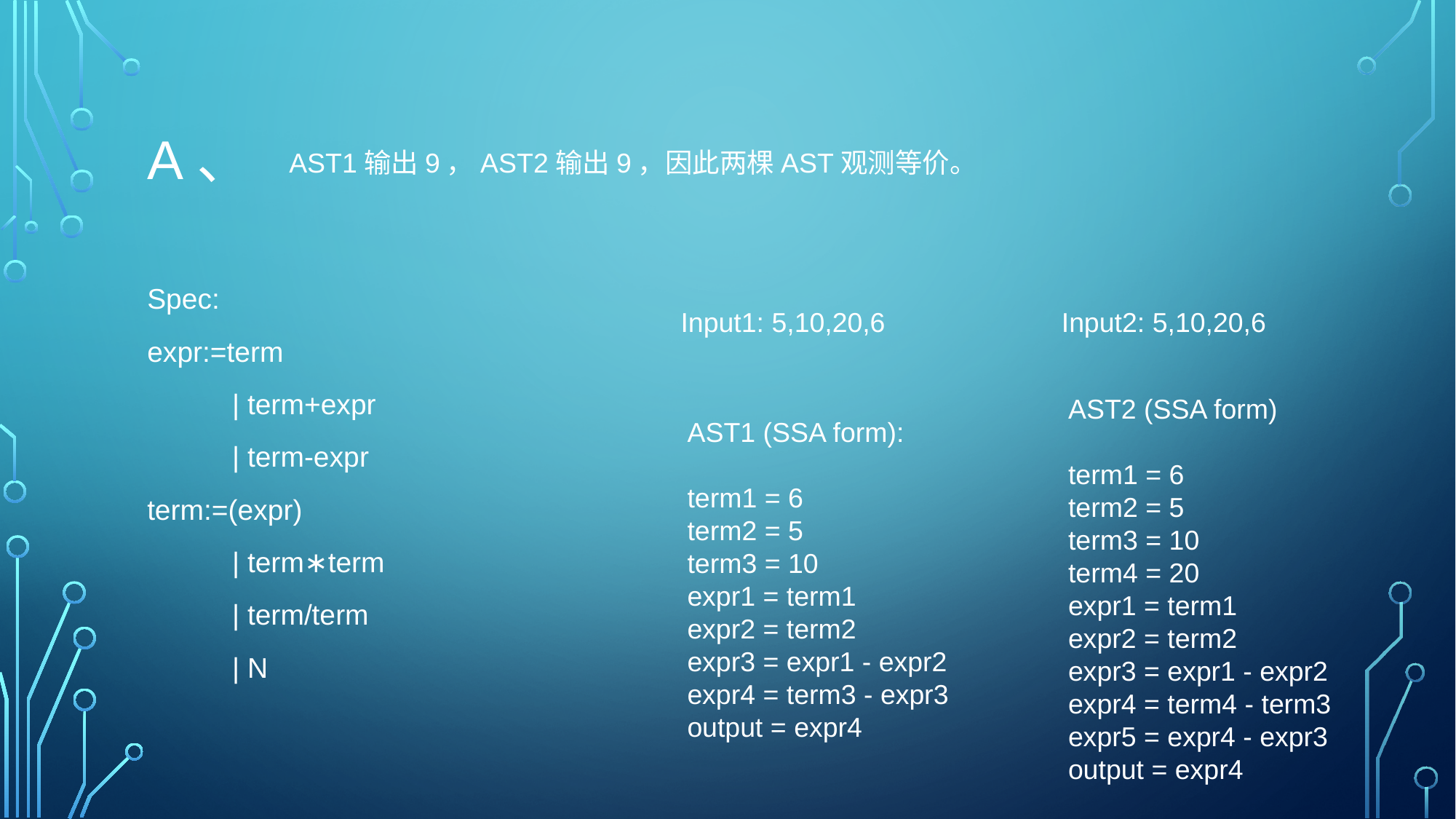

# A、
AST1输出9，AST2输出9，因此两棵AST观测等价。
Spec:
expr:=term
	| term+expr
	| term-expr
term:=(expr)
	| term∗term
	| term/term
	| N
Input1: 5,10,20,6
Input2: 5,10,20,6
AST2 (SSA form)

term1 = 6
term2 = 5
term3 = 10
term4 = 20
expr1 = term1
expr2 = term2
expr3 = expr1 - expr2
expr4 = term4 - term3
expr5 = expr4 - expr3
output = expr4
AST1 (SSA form):

term1 = 6
term2 = 5
term3 = 10
expr1 = term1
expr2 = term2
expr3 = expr1 - expr2
expr4 = term3 - expr3
output = expr4